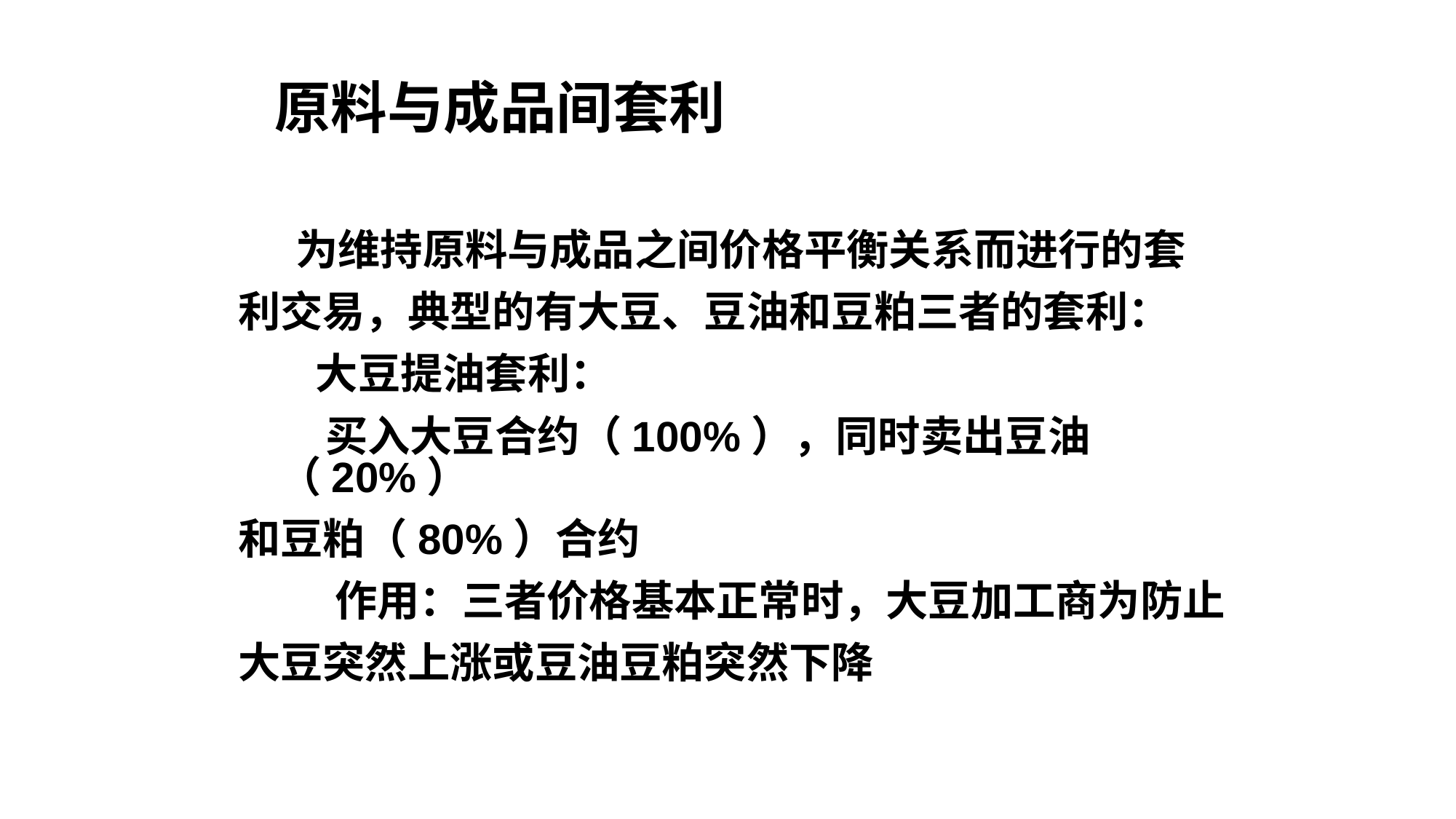

# 原料与成品间套利
     为维持原料与成品之间价格平衡关系而进行的套
利交易，典型的有大豆、豆油和豆粕三者的套利：
       大豆提油套利：
        买入大豆合约（100%），同时卖出豆油（20%）
和豆粕（80%）合约
         作用：三者价格基本正常时，大豆加工商为防止
大豆突然上涨或豆油豆粕突然下降